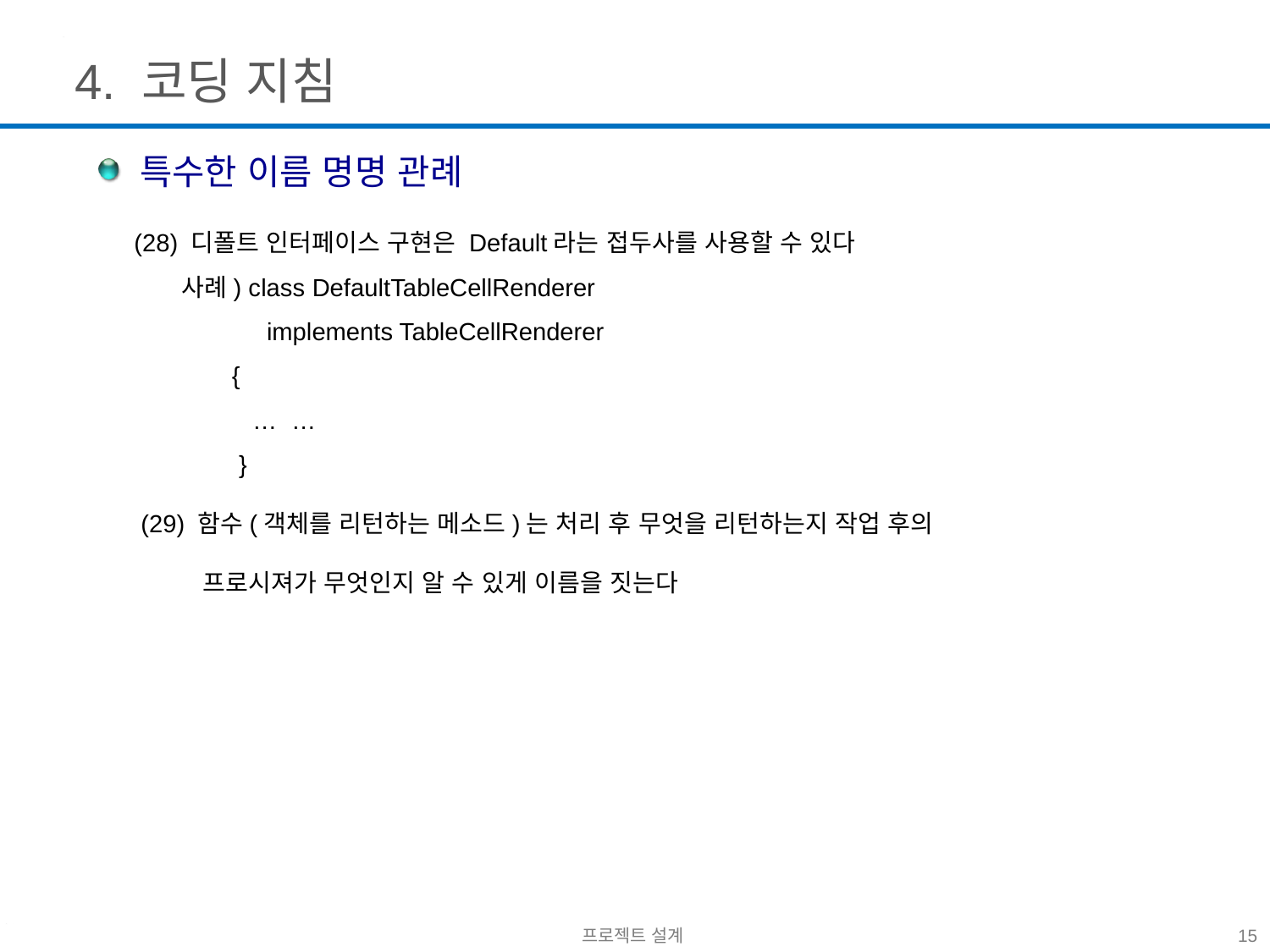

4. 코딩 지침
 특수한 이름 명명 관례
(28) 디폴트 인터페이스 구현은 Default라는 접두사를 사용할 수 있다
      사례) class DefaultTableCellRenderer
                   implements TableCellRenderer
              {
                 …  …
               }
 (29) 함수(객체를 리턴하는 메소드)는 처리 후 무엇을 리턴하는지 작업 후의
         프로시져가 무엇인지 알 수 있게 이름을 짓는다